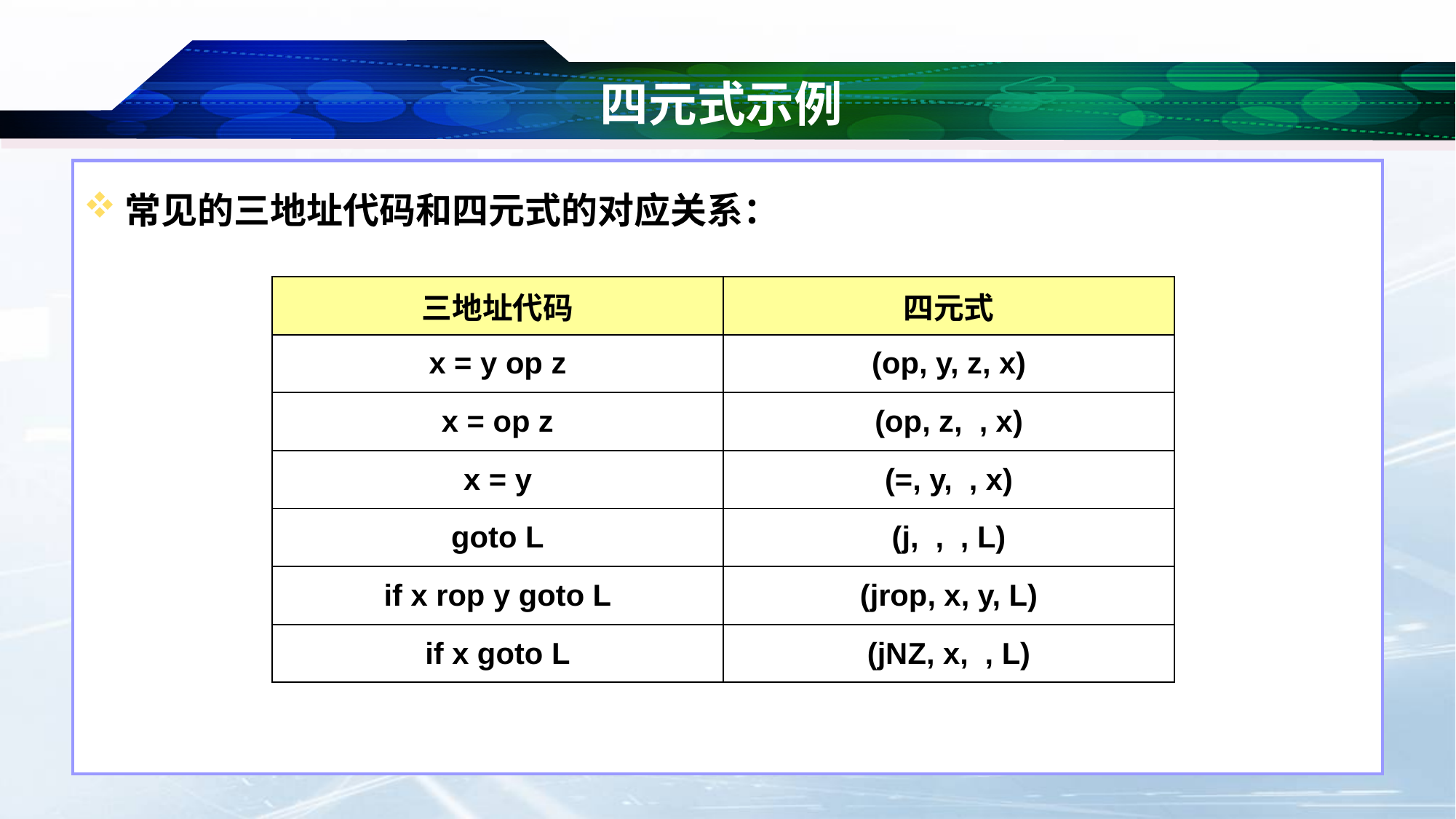

# 四元式示例
常见的三地址代码和四元式的对应关系：

| 三地址代码 | 四元式 |
| --- | --- |
| x = y op z | (op, y, z, x) |
| x = op z | (op, z, , x) |
| x = y | (=, y, , x) |
| goto L | (j, , , L) |
| if x rop y goto L | (jrop, x, y, L) |
| if x goto L | (jNZ, x, , L) |